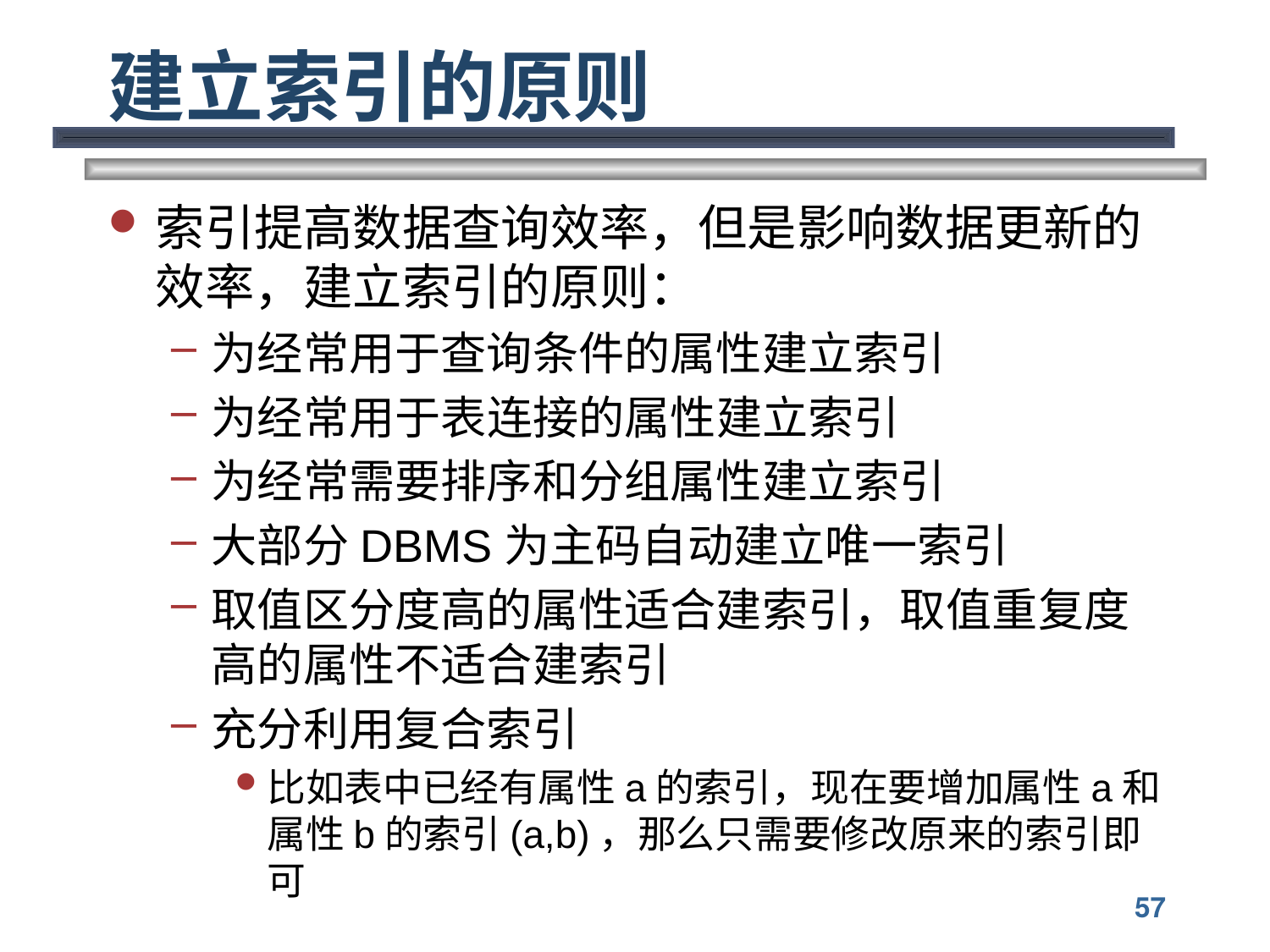

# 建立索引的原则
索引提高数据查询效率，但是影响数据更新的效率，建立索引的原则：
为经常用于查询条件的属性建立索引
为经常用于表连接的属性建立索引
为经常需要排序和分组属性建立索引
大部分DBMS为主码自动建立唯一索引
取值区分度高的属性适合建索引，取值重复度高的属性不适合建索引
充分利用复合索引
比如表中已经有属性a的索引，现在要增加属性a和属性b的索引(a,b)，那么只需要修改原来的索引即可

57